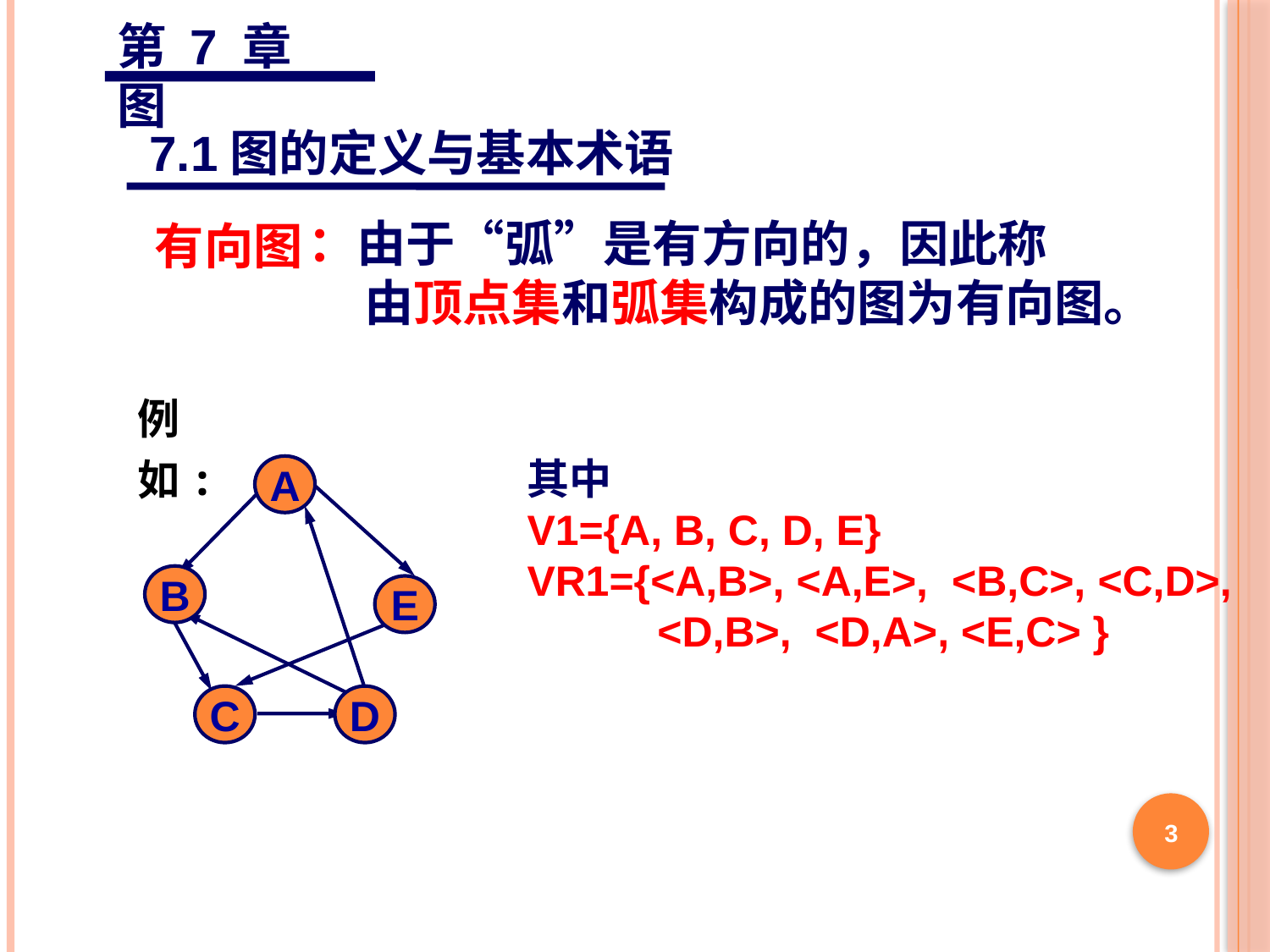

第 7 章  图

7.1图的定义与基本术语

：由于“弧”是有方向的，因此称
    由顶点集和弧集构成的图为有向图。
有向图
例如:
其中
V1={A, B, C, D, E}
VR1={<A,B>, <A,E>,  <B,C>, <C,D>,
           <D,B>,  <D,A>, <E,C> }
A

B
E

C
D

3